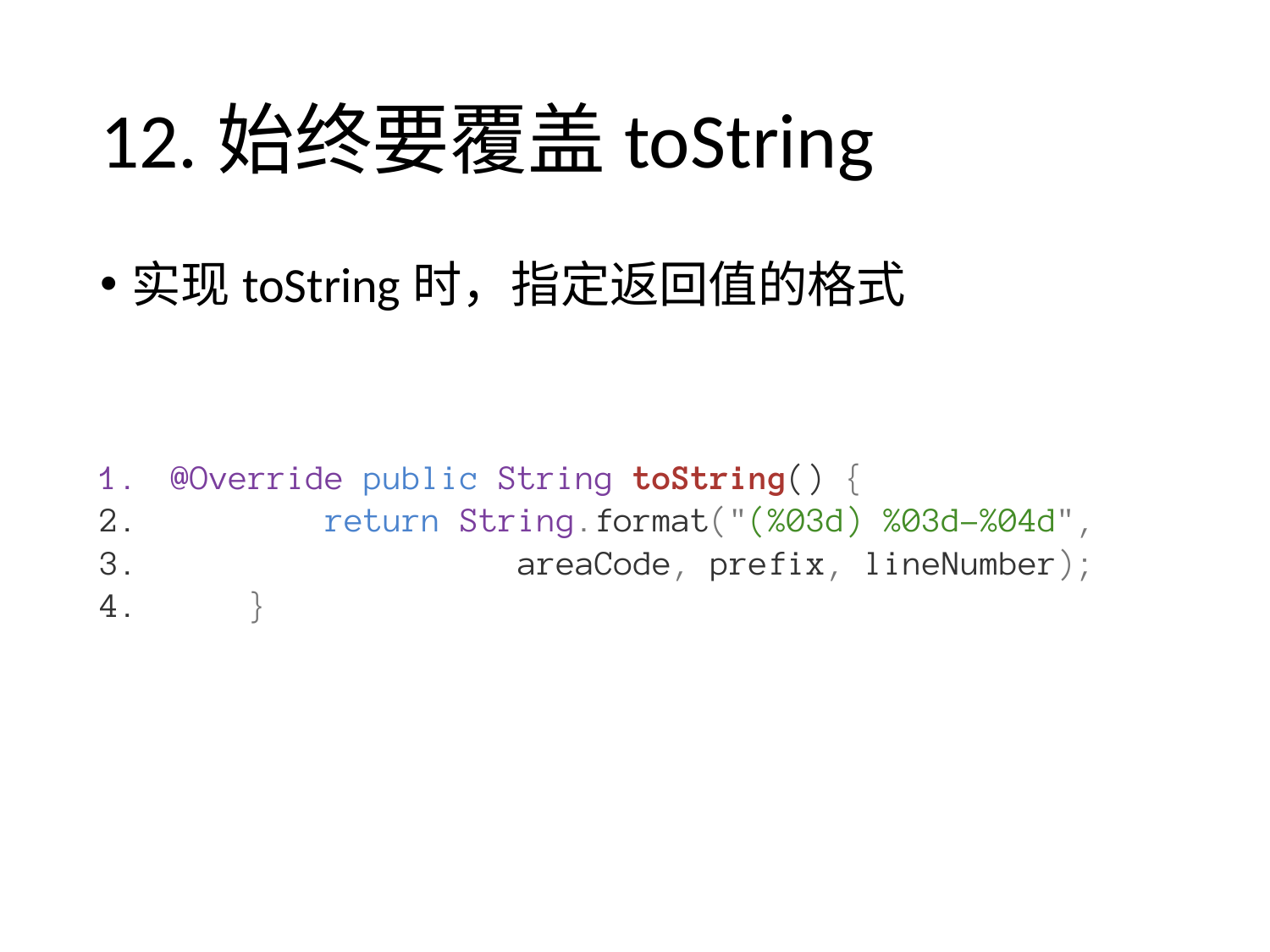

# 12.始终要覆盖toString
实现toString时，指定返回值的格式

@Override public String toString() {
        return String.format("(%03d) %03d-%04d",
                  areaCode, prefix, lineNumber);
    }